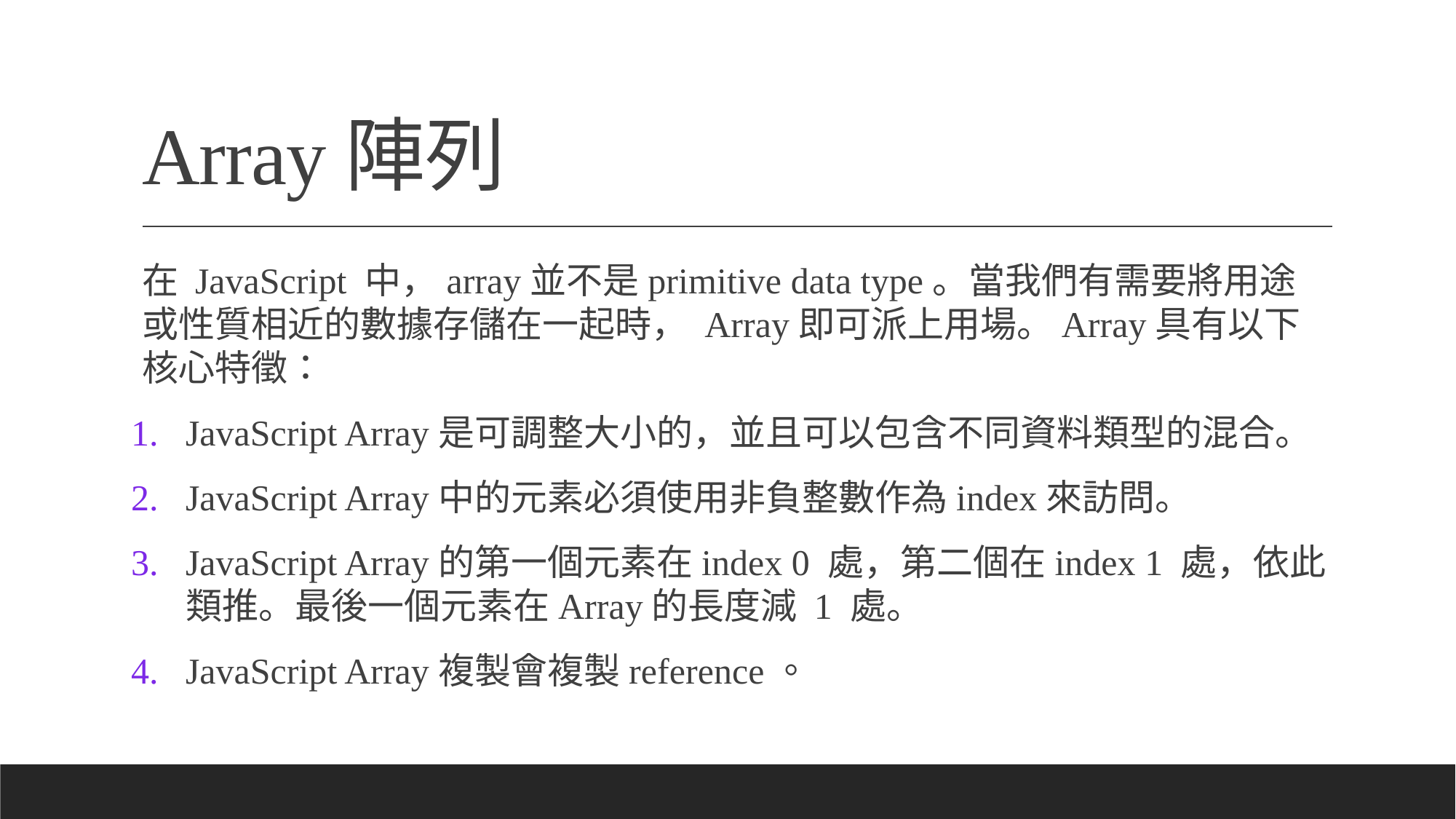

# Array陣列
在 JavaScript 中，array並不是primitive data type。當我們有需要將用途或性質相近的數據存儲在一起時， Array即可派上用場。Array具有以下核心特徵：
JavaScript Array是可調整大小的，並且可以包含不同資料類型的混合。
JavaScript Array中的元素必須使用非負整數作為index來訪問。
JavaScript Array的第一個元素在index 0 處，第二個在index 1 處，依此類推。最後一個元素在Array的長度減 1 處。
JavaScript Array複製會複製reference。